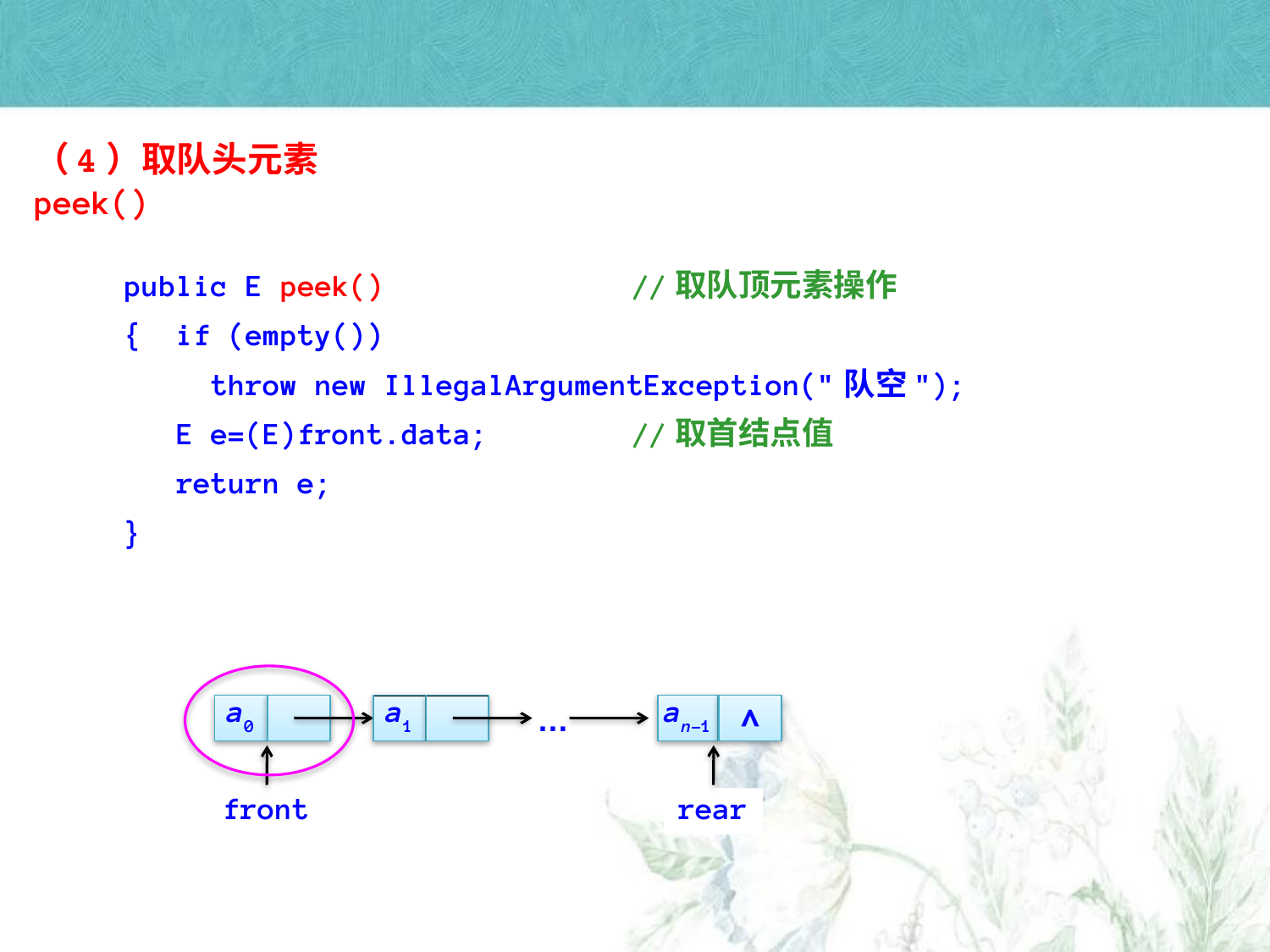

（4）取队头元素peek()
public E peek()		//取队顶元素操作
{  if (empty())
     throw new IllegalArgumentException("队空");
   E e=(E)front.data;		//取首结点值
   return e;
}

a0

a1

an-1
∧

…

front
rear